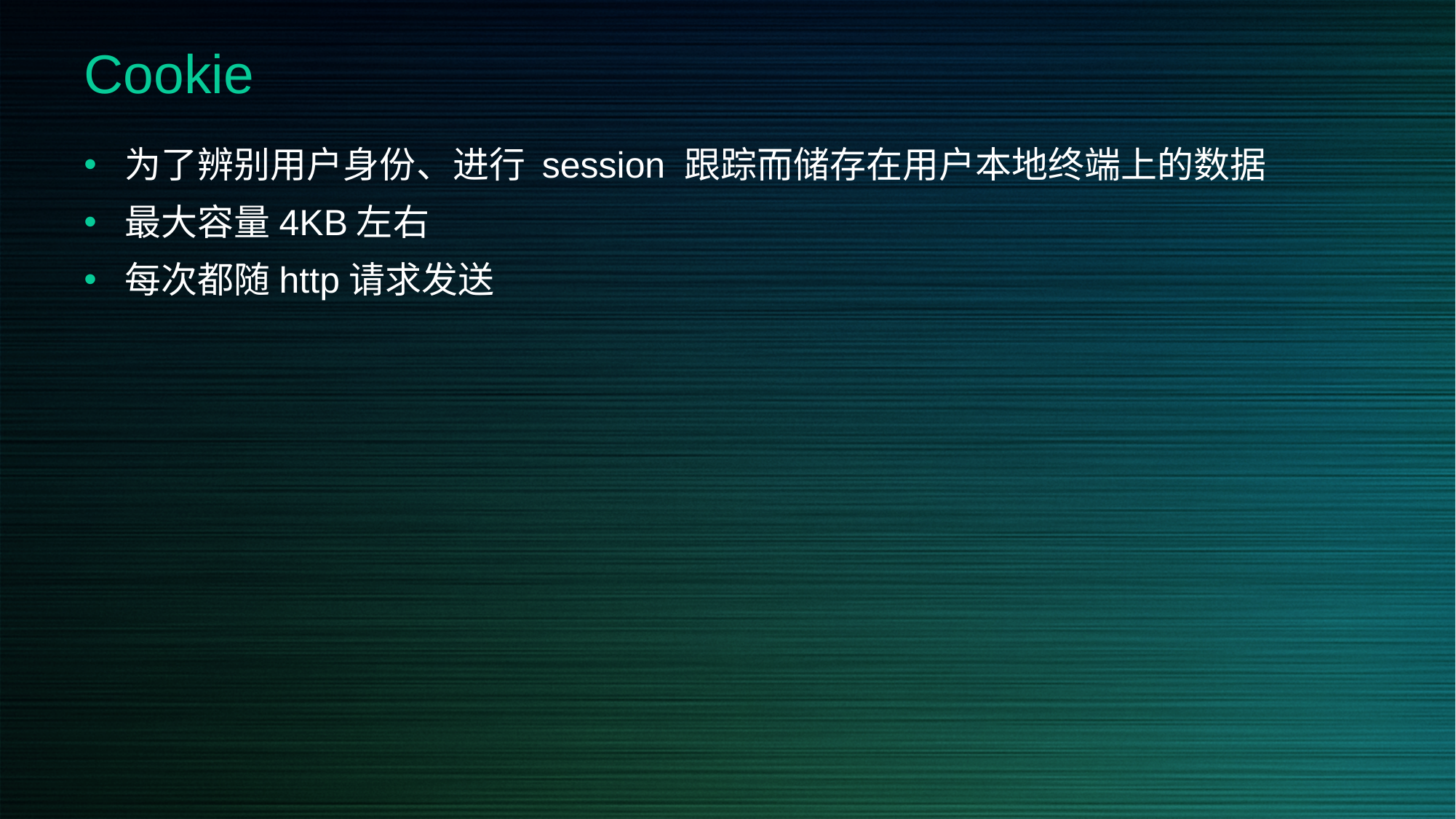

# Cookie
为了辨别用户身份、进行 session 跟踪而储存在用户本地终端上的数据
最大容量4KB左右
每次都随http请求发送